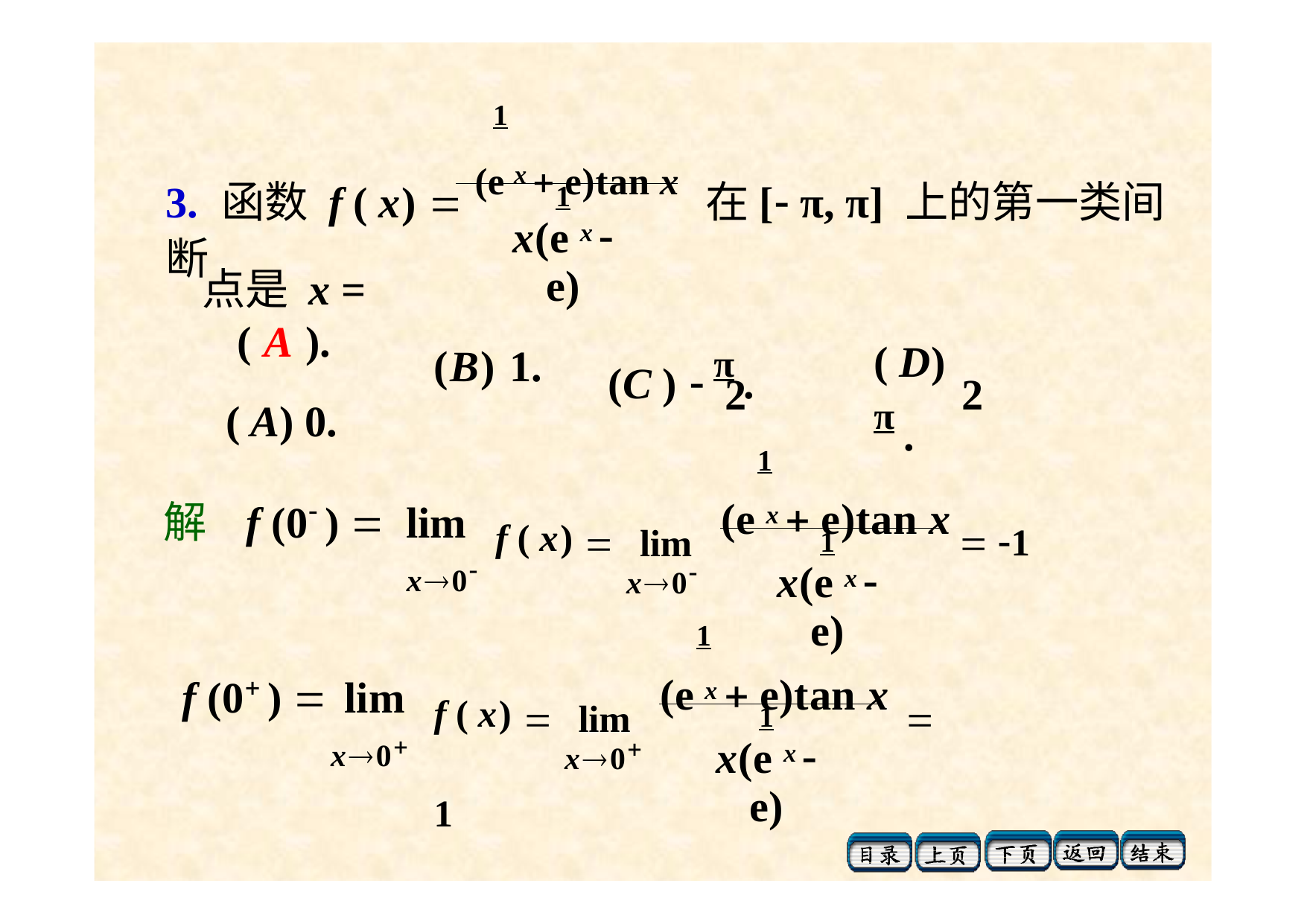

1
# 3.	函数 f ( x) = (e x + e)tan x 在[− π, π] 上的第一类间断
1
x(e x − e)

点是 x = ( A ).
( A) 0.
(C )	− π .
( D)	π .
(B) 1.
2	2
1
f ( x) =	lim	(e x + e)tan x	= −1
解	f (0− ) =	lim
x→0−
1
x(e x − e)

x→0−
1
f ( x) =	lim	(e x + e)tan x = 1
f (0+ ) =	lim
x→0+
1
x(e x − e)

x→0+